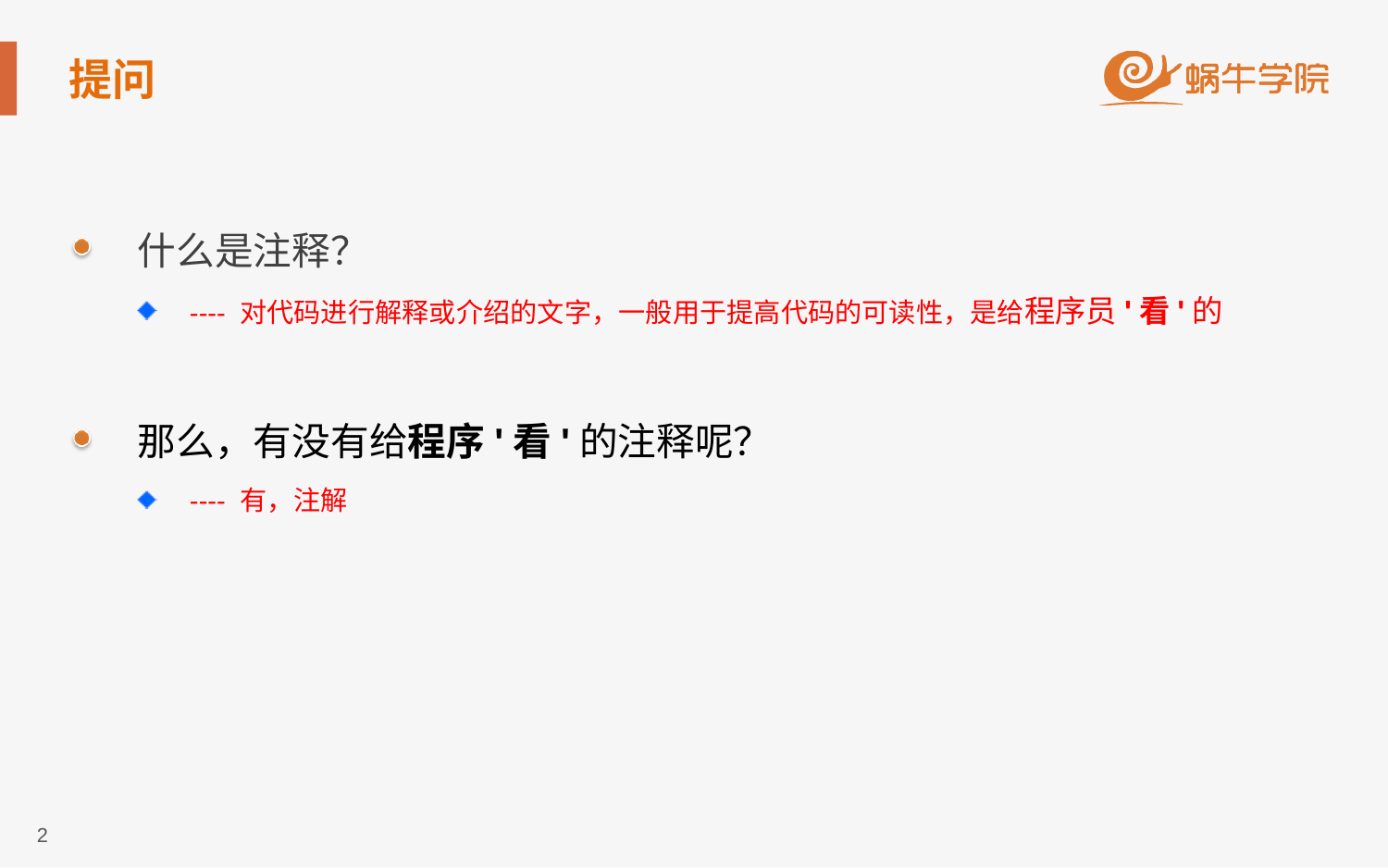

# 提问
什么是注释？
---- 对代码进行解释或介绍的文字，一般用于提高代码的可读性，是给程序员'看'的

那么，有没有给程序'看'的注释呢？
---- 有，注解